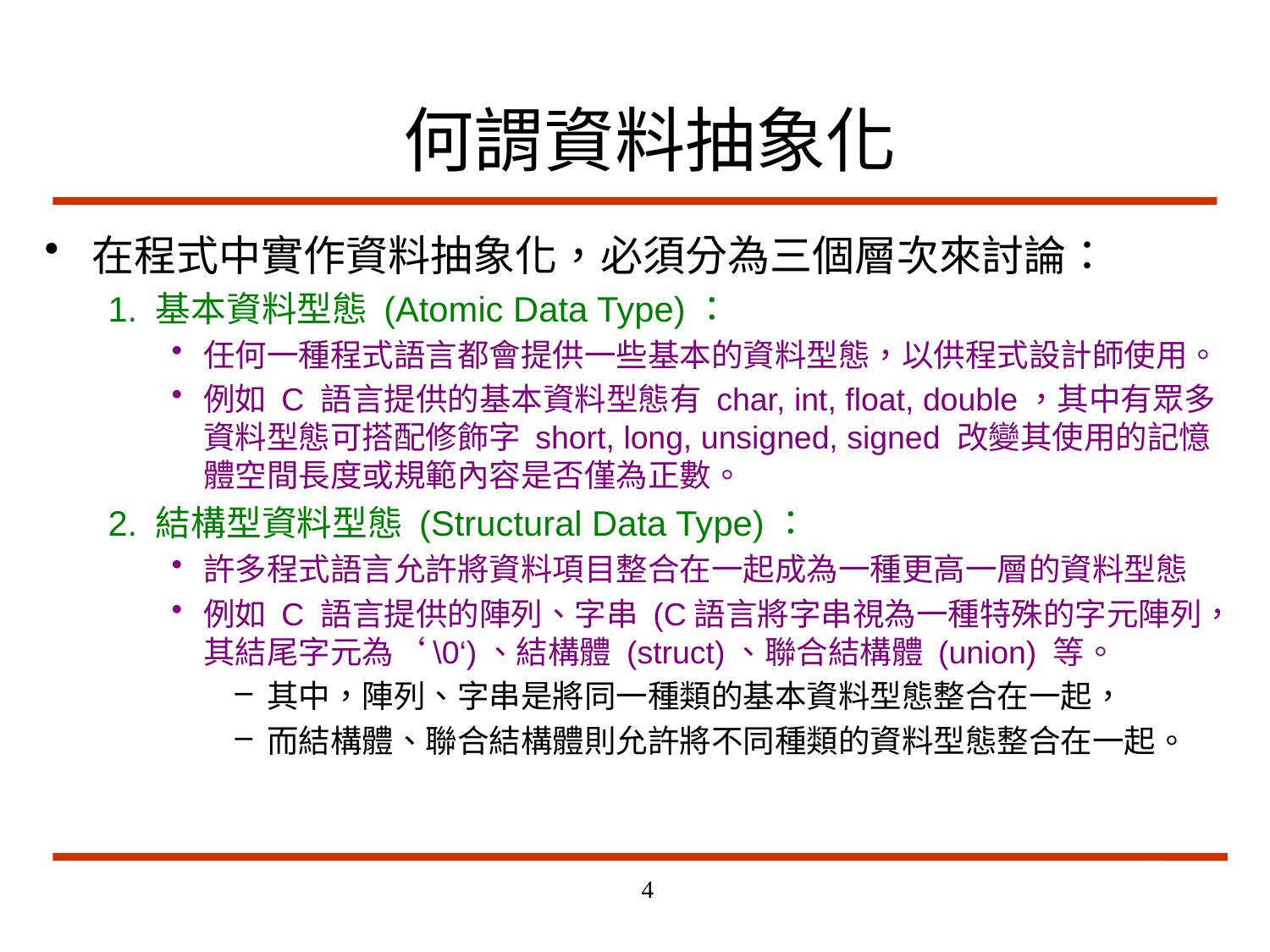

# 何謂資料抽象化
在程式中實作資料抽象化，必須分為三個層次來討論：
1. 基本資料型態 (Atomic Data Type)：
任何一種程式語言都會提供一些基本的資料型態，以供程式設計師使用。
例如 C 語言提供的基本資料型態有 char, int, float, double，其中有眾多資料型態可搭配修飾字 short, long, unsigned, signed 改變其使用的記憶體空間長度或規範內容是否僅為正數。
2. 結構型資料型態 (Structural Data Type)：
許多程式語言允許將資料項目整合在一起成為一種更高一層的資料型態
例如 C 語言提供的陣列、字串 (C語言將字串視為一種特殊的字元陣列，其結尾字元為‘\0‘)、結構體 (struct)、聯合結構體 (union) 等。
其中，陣列、字串是將同一種類的基本資料型態整合在一起，
而結構體、聯合結構體則允許將不同種類的資料型態整合在一起。

4